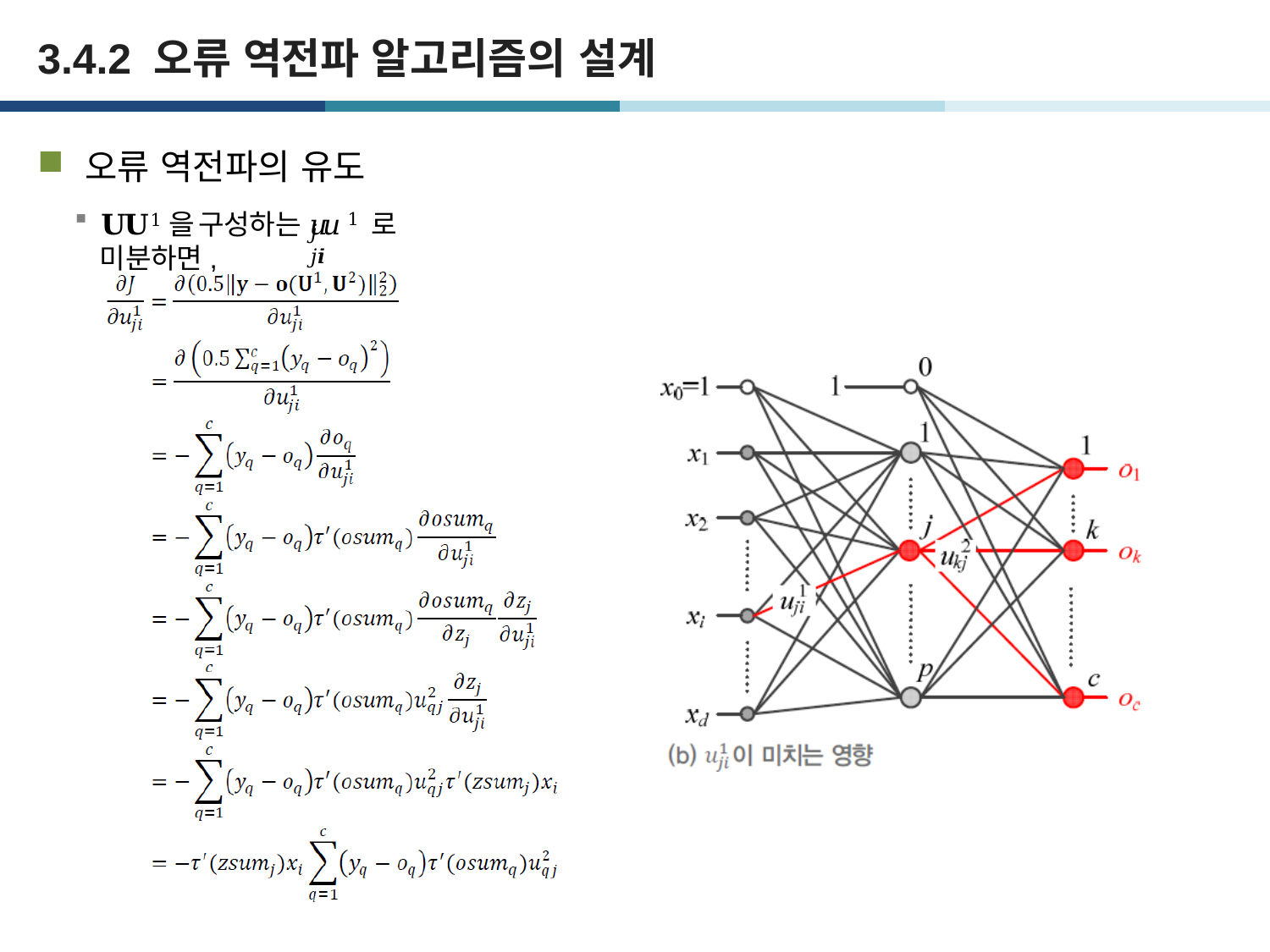

# 3.4.2 오류 역전파 알고리즘의 설계
오류 역전파의 유도
𝐔𝐔1을 구성하는 𝑢𝑢1 로 미분하면,
𝑗𝑗𝑖𝑖